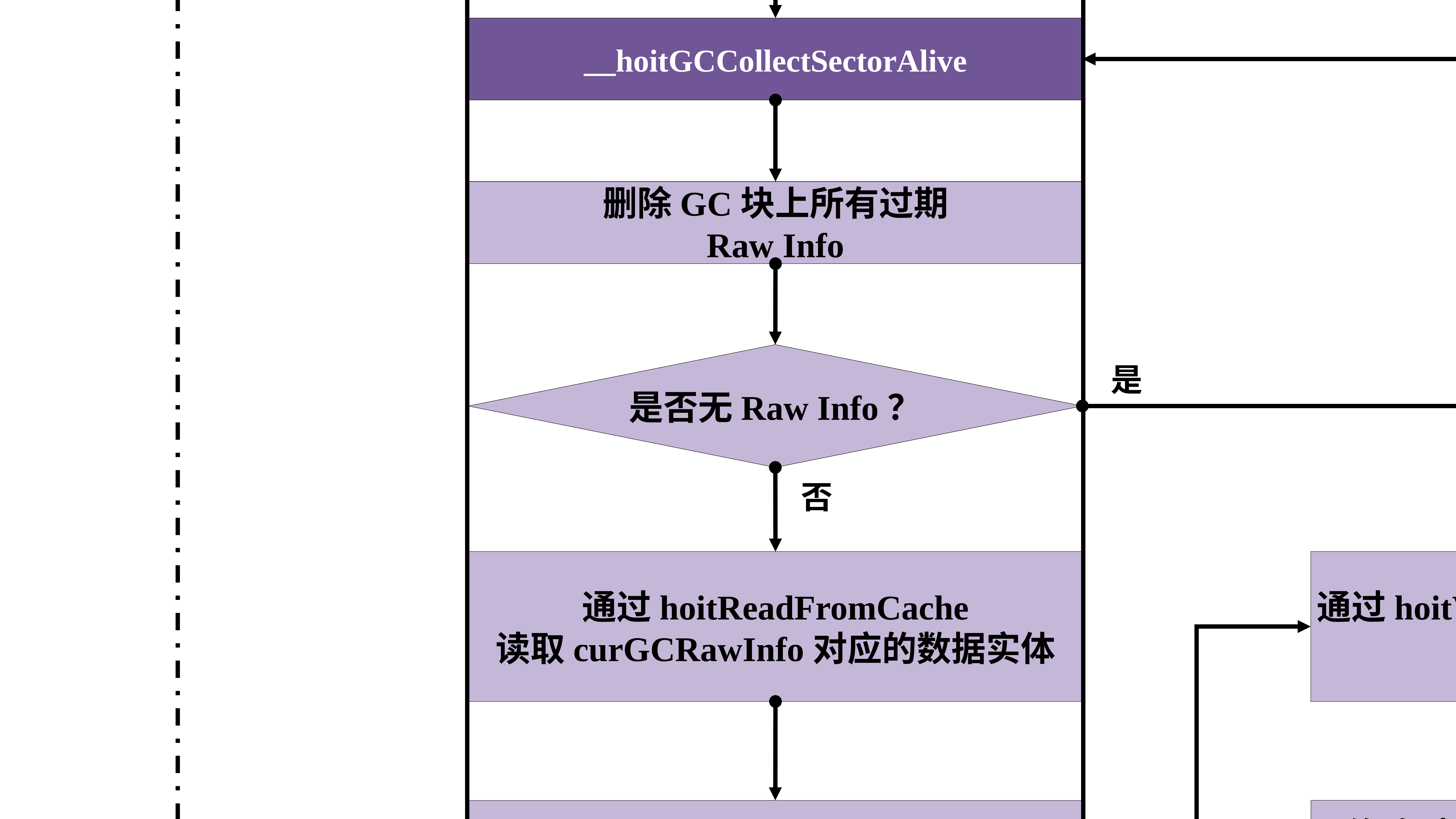

GC Background
是否收到关闭请求？
是
否
是
当前GC块为空？
根据Age和FreeSize找到GC块
否

__hoitGCCollectSectorAlive
__hoitGCCollectSectorAlive
删除GC块上所有过期
Raw Info
是否无Raw Info？
是

否
通过hoitReadFromCache
读取curGCRawInfo对应的数据实体
通过hoitWriteToCache写入新的数据实体
修改对应Raw Info的指向，并将该Raw Info加入到被写入的块的管理结构中去
通过hoitFindNextToWrite去找到一个可以写的块，并置为当前要写的块
修改curGCRawInfo
__hoitGCCollectSectorAlive End
GC块是否
GC完成？
否
是
重置GC块写结构
Sleep(5)
GC Background End